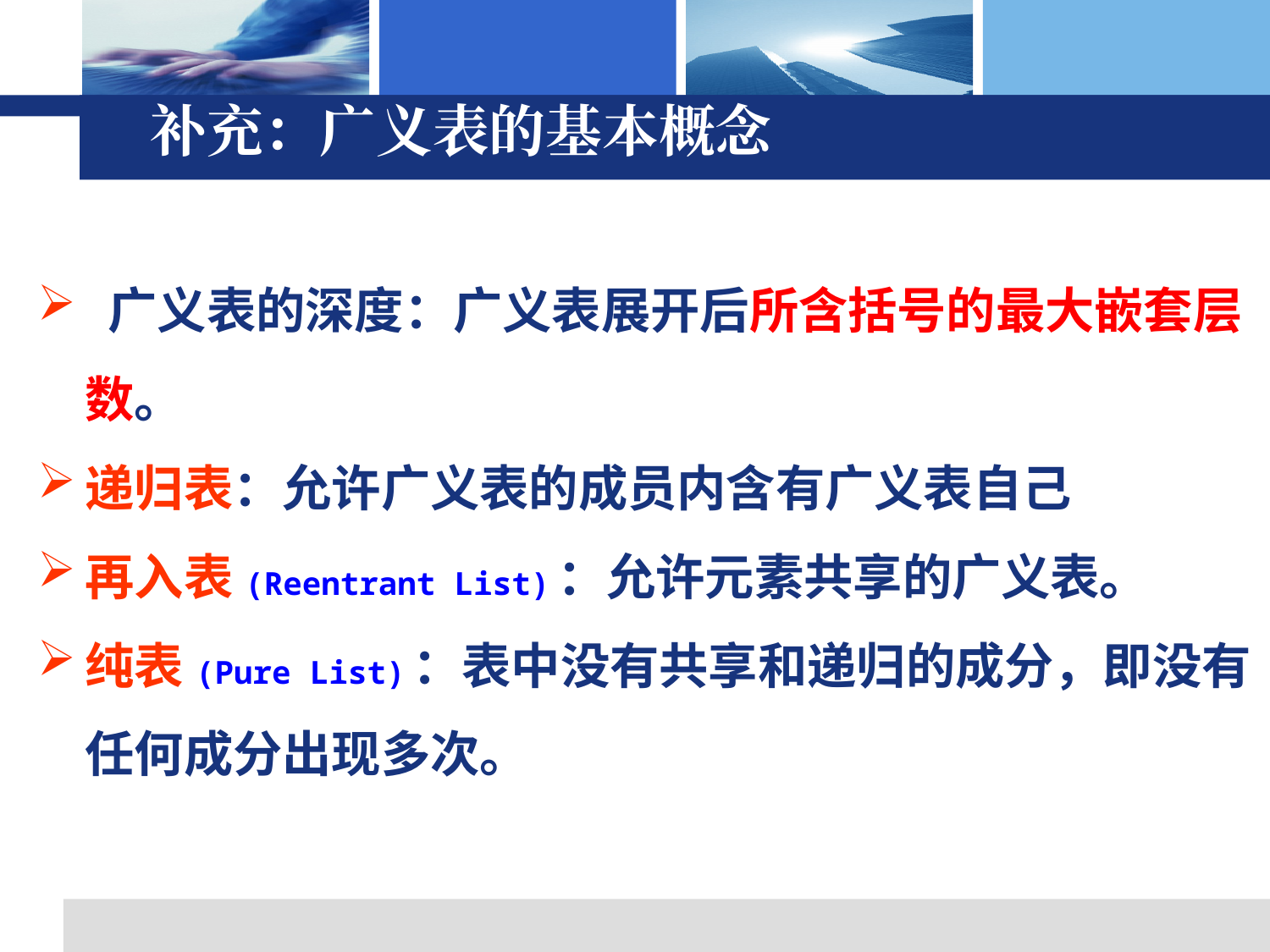

补充：广义表的基本概念
 广义表的深度：广义表展开后所含括号的最大嵌套层数。
递归表：允许广义表的成员内含有广义表自己
再入表(Reentrant List)：允许元素共享的广义表。
纯表(Pure List)：表中没有共享和递归的成分，即没有任何成分出现多次。